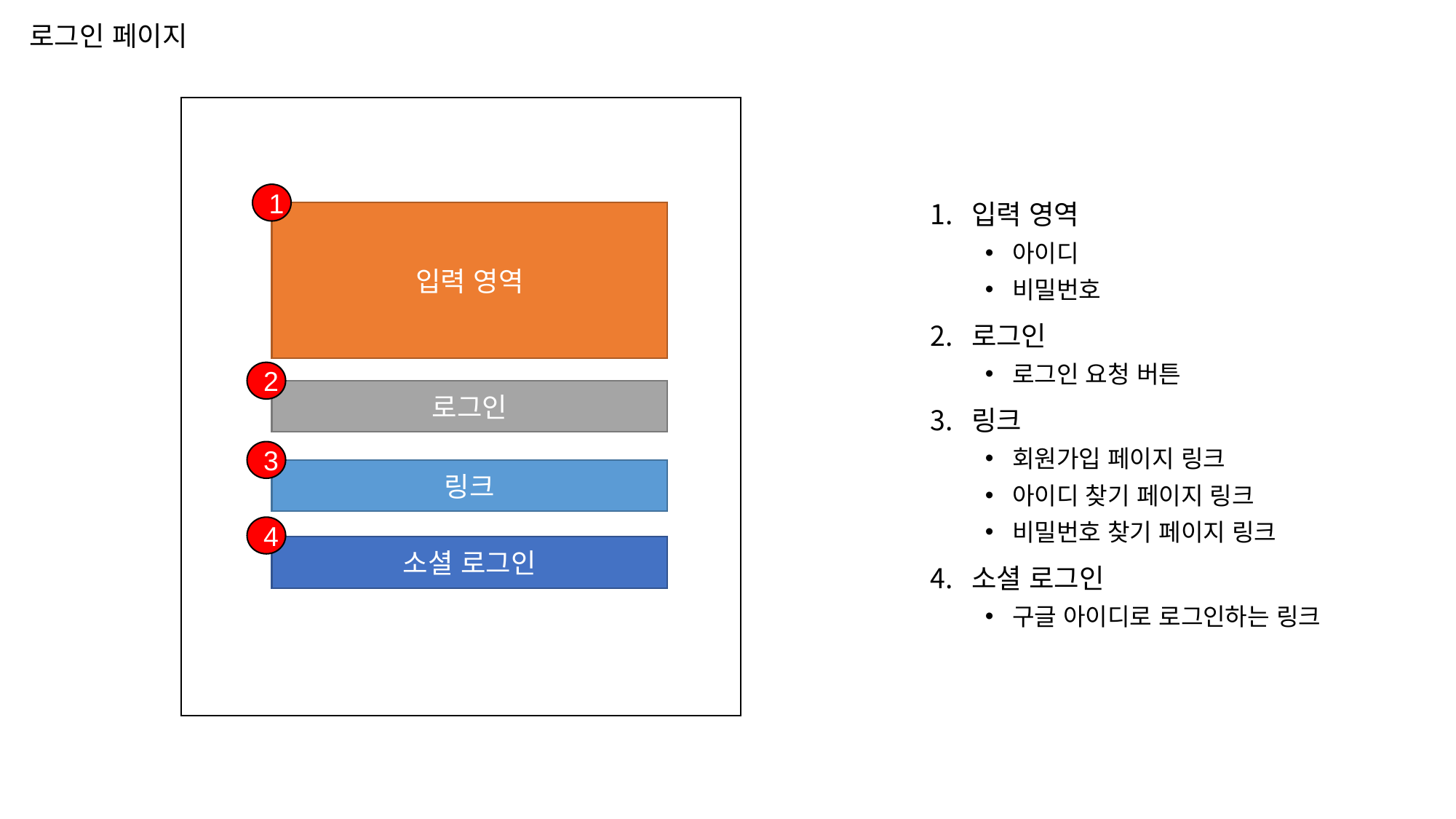

# 로그인 페이지
입력 영역
아이디
비밀번호
로그인
로그인 요청 버튼
링크
회원가입 페이지 링크
아이디 찾기 페이지 링크
비밀번호 찾기 페이지 링크
소셜 로그인
구글 아이디로 로그인하는 링크

1
입력 영역
2
로그인
3
링크
4
소셜 로그인